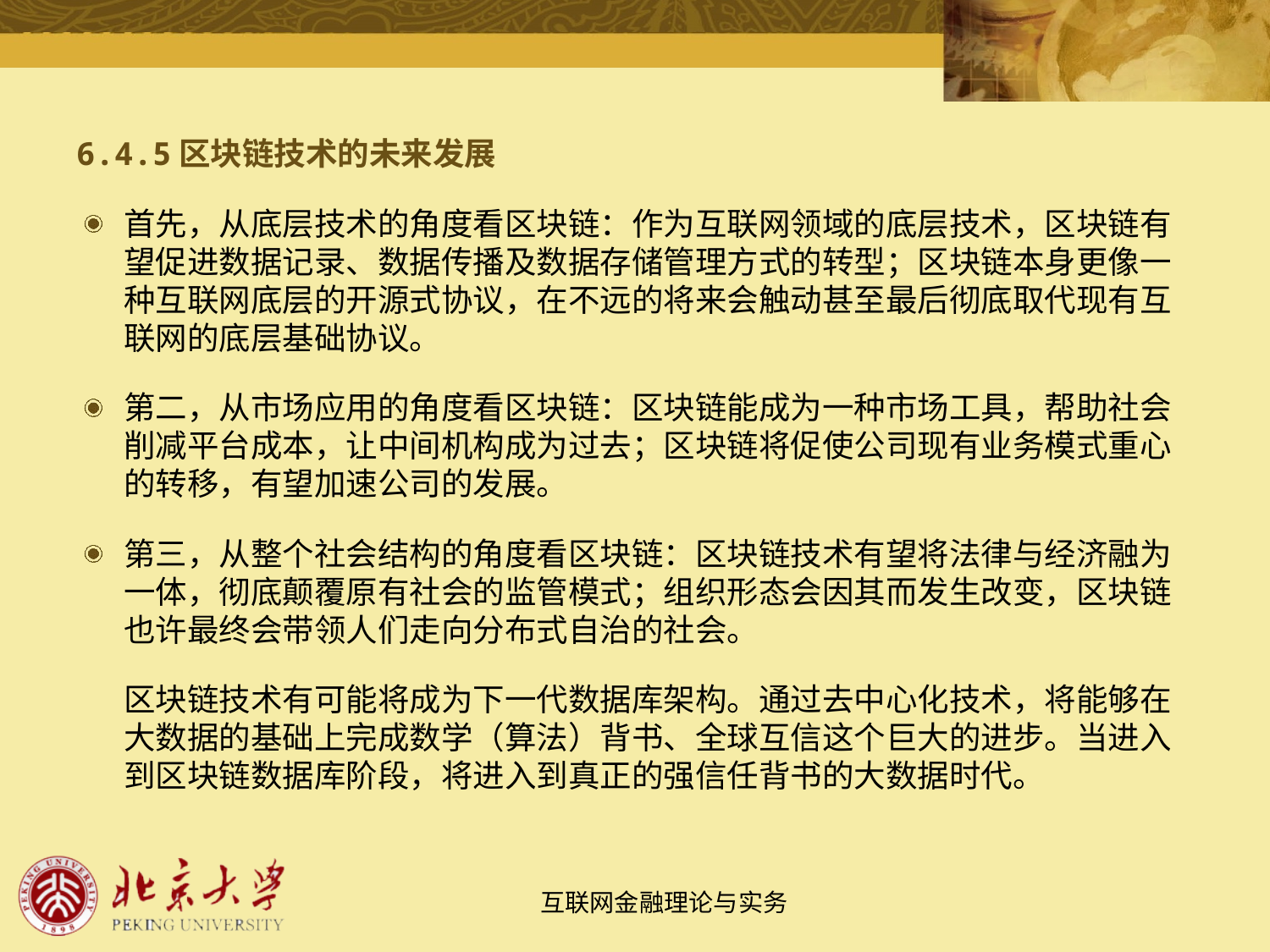

6.4.5区块链技术的未来发展
首先，从底层技术的角度看区块链：作为互联网领域的底层技术，区块链有望促进数据记录、数据传播及数据存储管理方式的转型；区块链本身更像一种互联网底层的开源式协议，在不远的将来会触动甚至最后彻底取代现有互联网的底层基础协议。
第二，从市场应用的角度看区块链：区块链能成为一种市场工具，帮助社会削减平台成本，让中间机构成为过去；区块链将促使公司现有业务模式重心的转移，有望加速公司的发展。
第三，从整个社会结构的角度看区块链：区块链技术有望将法律与经济融为一体，彻底颠覆原有社会的监管模式；组织形态会因其而发生改变，区块链也许最终会带领人们走向分布式自治的社会。
区块链技术有可能将成为下一代数据库架构。通过去中心化技术，将能够在大数据的基础上完成数学（算法）背书、全球互信这个巨大的进步。当进入到区块链数据库阶段，将进入到真正的强信任背书的大数据时代。